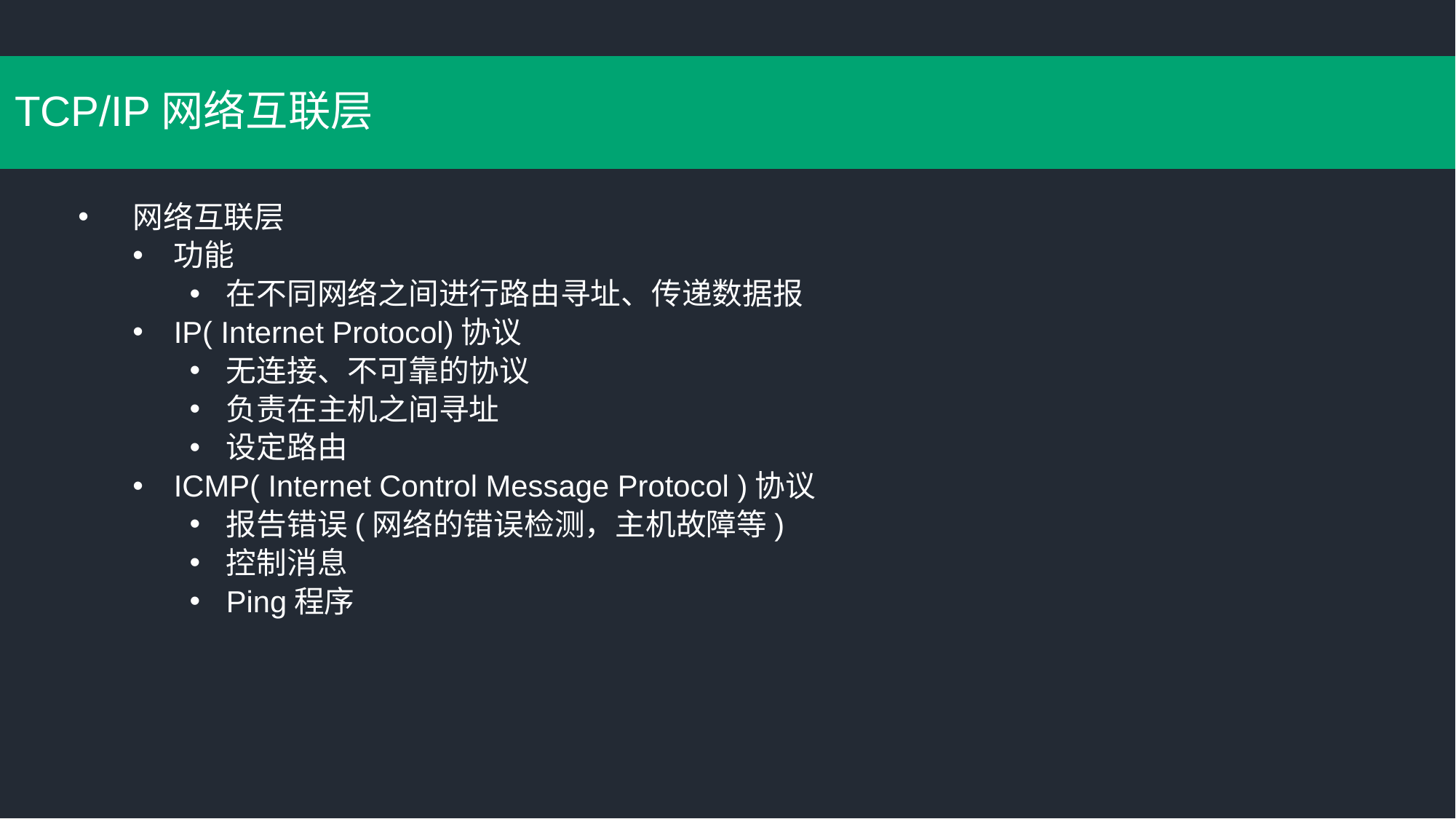

# TCP/IP网络互联层
网络互联层
功能
在不同网络之间进行路由寻址、传递数据报
IP( Internet Protocol)协议
无连接、不可靠的协议
负责在主机之间寻址
设定路由
ICMP( Internet Control Message Protocol )协议
报告错误(网络的错误检测，主机故障等)
控制消息
Ping程序